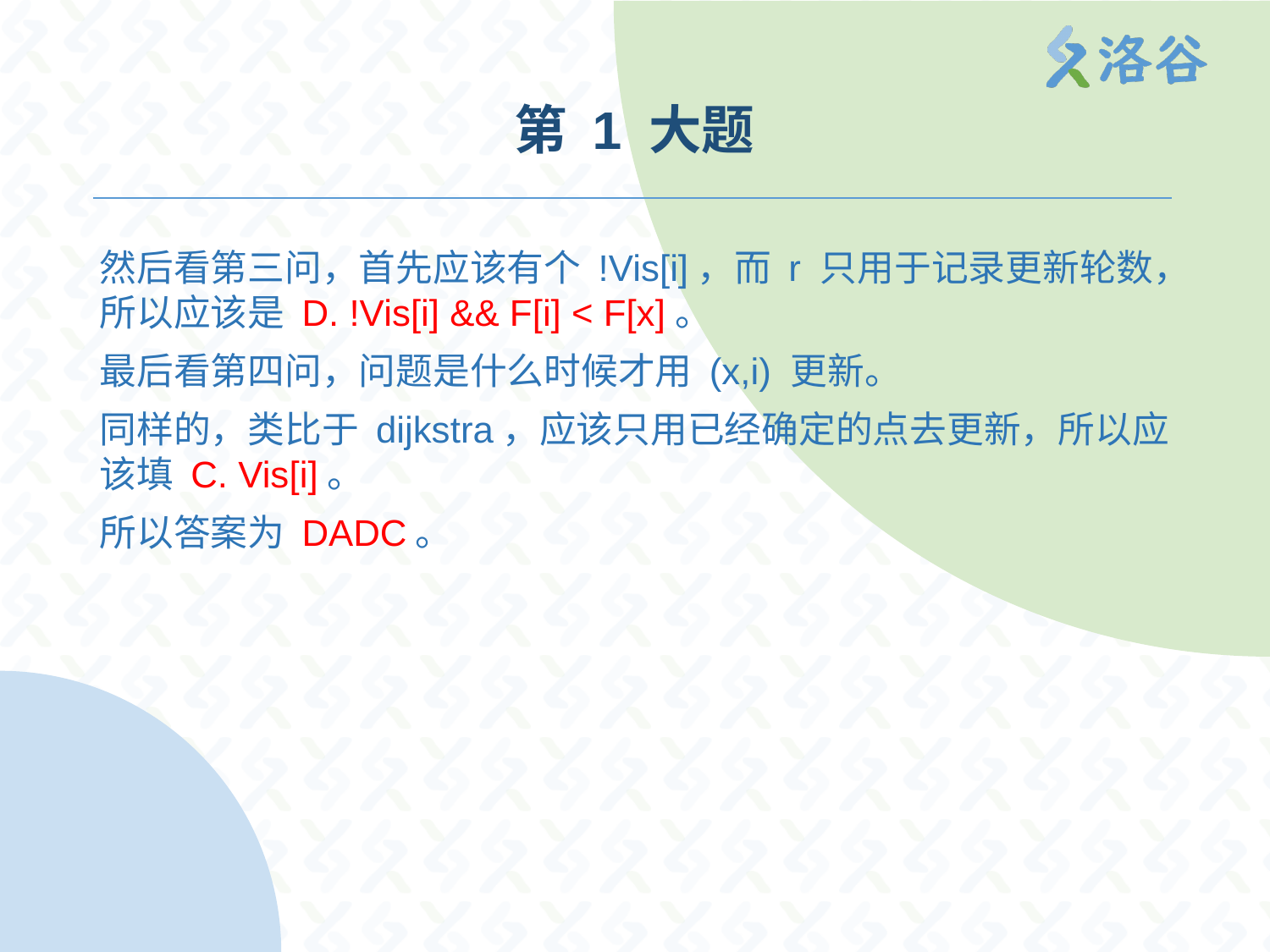

# 第 1 大题
然后看第三问，首先应该有个 !Vis[i]，而 r 只用于记录更新轮数，所以应该是 D. !Vis[i] && F[i] < F[x]。
最后看第四问，问题是什么时候才用 (x,i) 更新。
同样的，类比于 dijkstra，应该只用已经确定的点去更新，所以应该填 C. Vis[i]。
所以答案为 DADC。